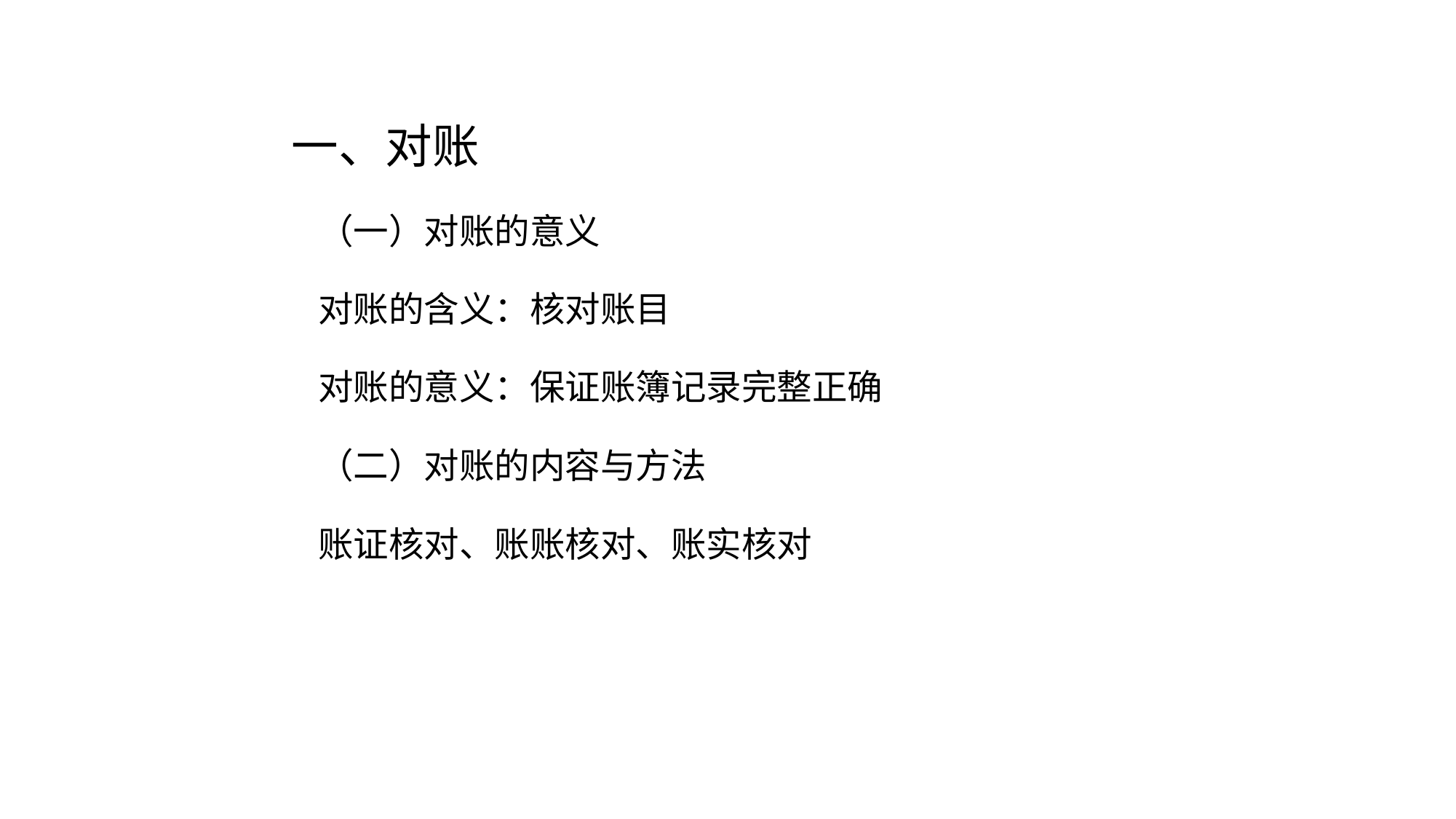

一、对账
	（一）对账的意义
	对账的含义：核对账目
	对账的意义：保证账簿记录完整正确
	（二）对账的内容与方法
	账证核对、账账核对、账实核对